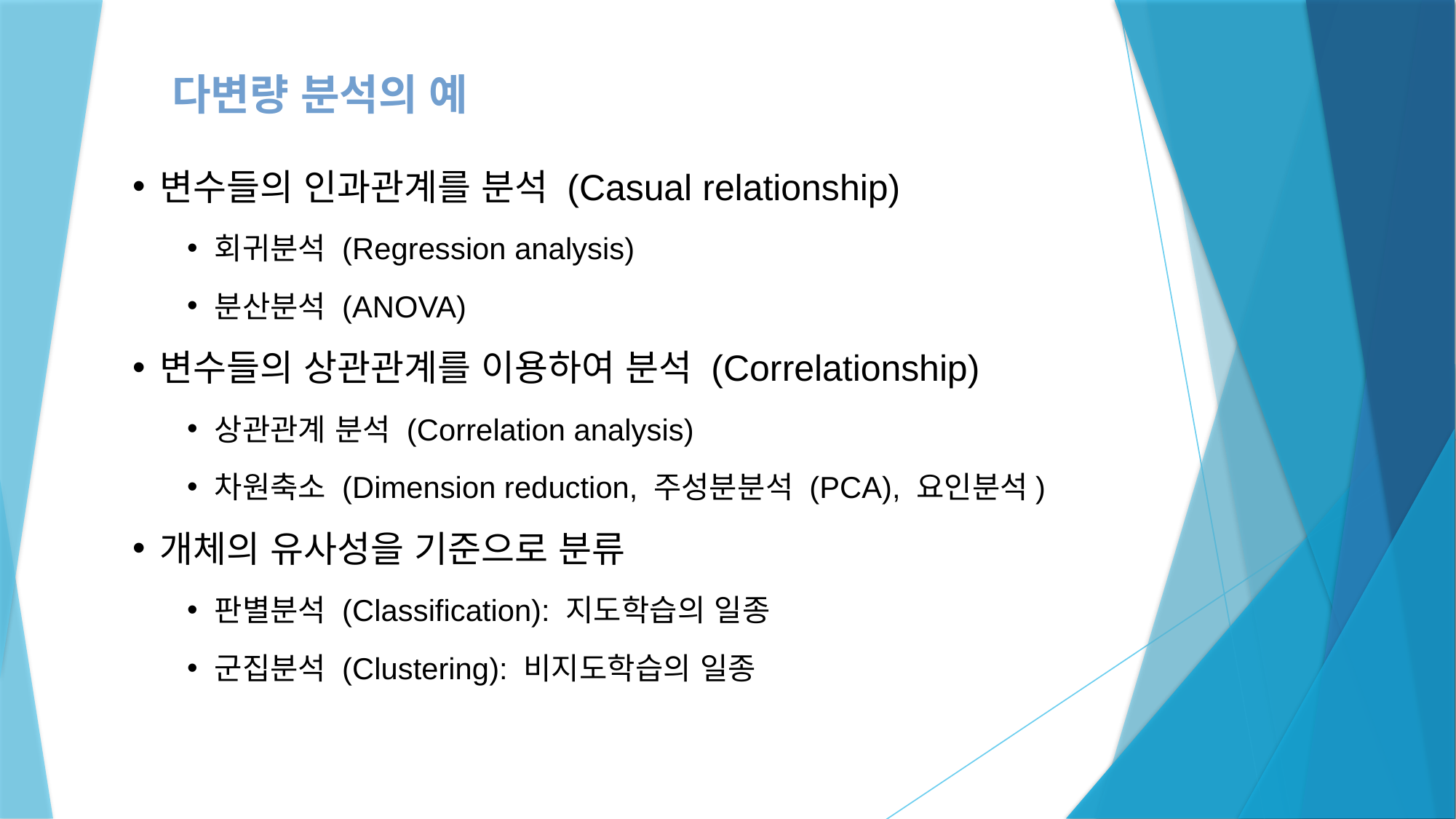

다변량 분석의 예
변수들의 인과관계를 분석 (Casual relationship)
회귀분석 (Regression analysis)
분산분석 (ANOVA)
변수들의 상관관계를 이용하여 분석 (Correlationship)
상관관계 분석 (Correlation analysis)
차원축소 (Dimension reduction, 주성분분석 (PCA), 요인분석)
개체의 유사성을 기준으로 분류
판별분석 (Classification): 지도학습의 일종
군집분석 (Clustering): 비지도학습의 일종